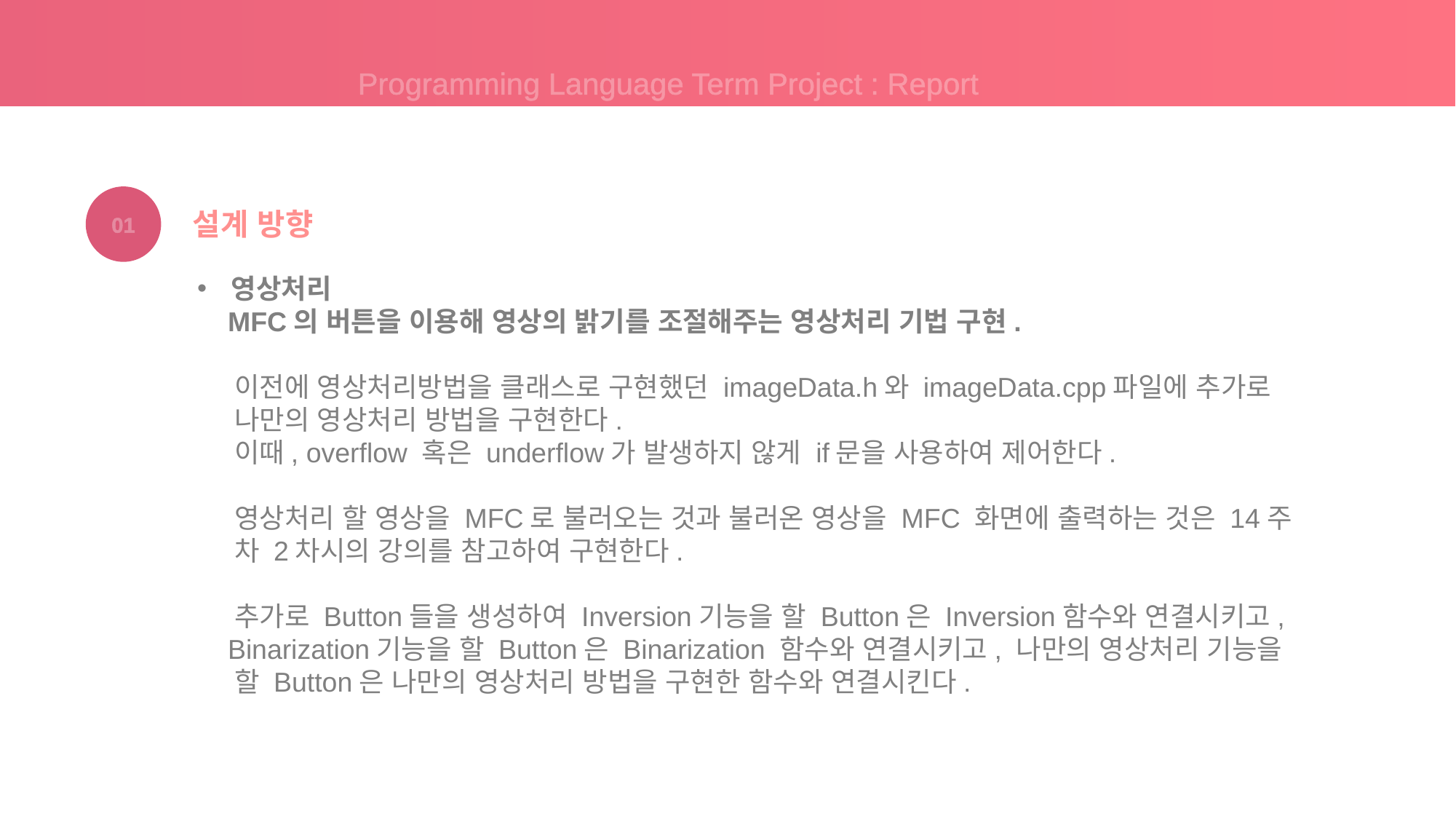

Programming Language Term Project : Report
01
설계 방향
영상처리
    MFC의 버튼을 이용해 영상의 밝기를 조절해주는 영상처리 기법 구현.

    이전에 영상처리방법을 클래스로 구현했던 imageData.h와 imageData.cpp파일에 추가로
    나만의 영상처리 방법을 구현한다.
    이때, overflow 혹은 underflow가 발생하지 않게 if문을 사용하여 제어한다.

    영상처리 할 영상을 MFC로 불러오는 것과 불러온 영상을 MFC 화면에 출력하는 것은 14주
    차 2차시의 강의를 참고하여 구현한다.

    추가로 Button들을 생성하여 Inversion기능을 할 Button은 Inversion함수와 연결시키고,
    Binarization기능을 할 Button은 Binarization 함수와 연결시키고, 나만의 영상처리 기능을
    할 Button은 나만의 영상처리 방법을 구현한 함수와 연결시킨다.